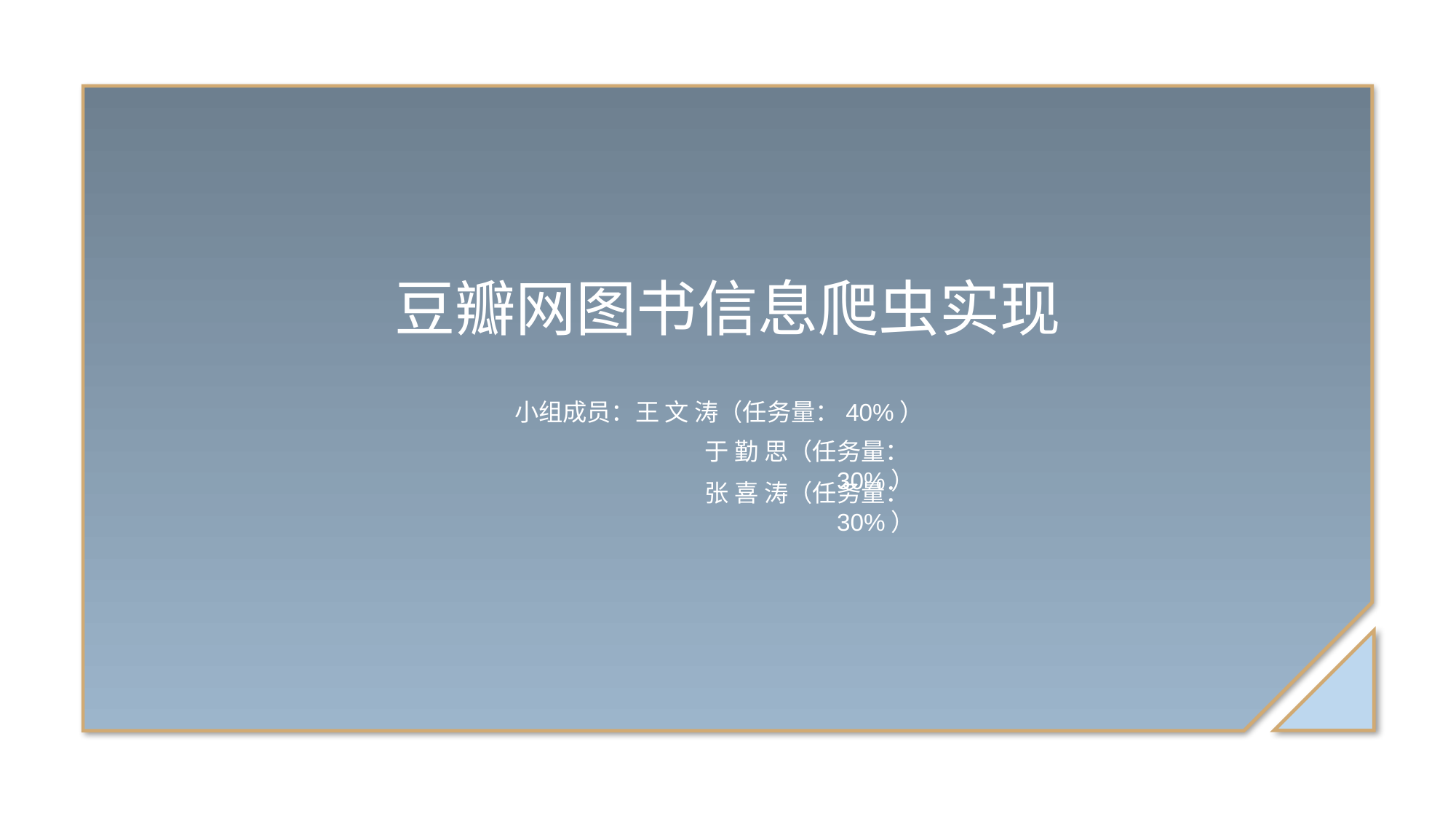

豆瓣网图书信息爬虫实现
小组成员：王 文 涛（任务量：40%）
于 勤 思（任务量：30%）

张 喜 涛（任务量：30%）